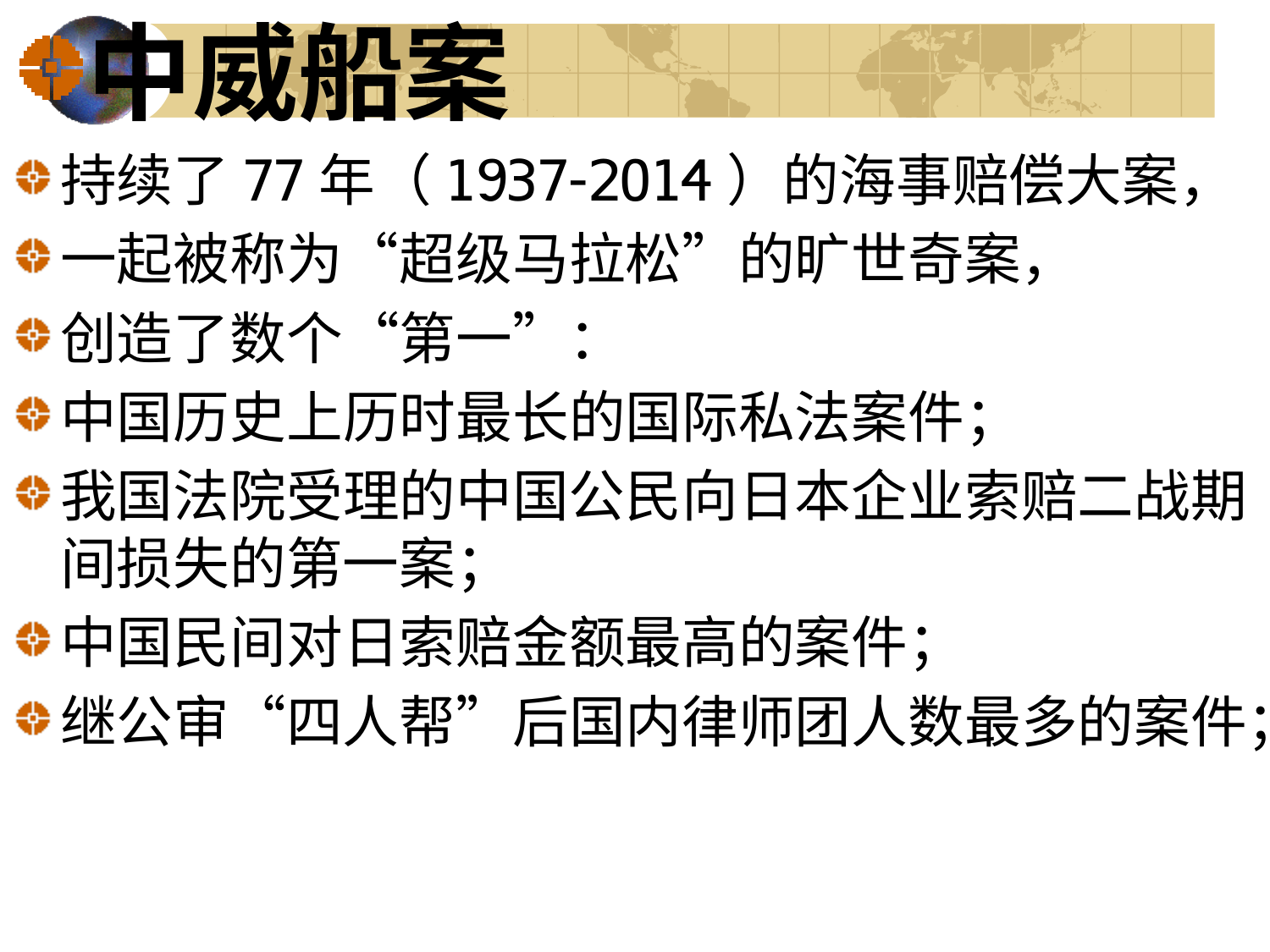

中威船案
持续了77年（1937-2014）的海事赔偿大案，
一起被称为“超级马拉松”的旷世奇案，
创造了数个“第一”：
中国历史上历时最长的国际私法案件；
我国法院受理的中国公民向日本企业索赔二战期间损失的第一案；
中国民间对日索赔金额最高的案件；
继公审“四人帮”后国内律师团人数最多的案件；